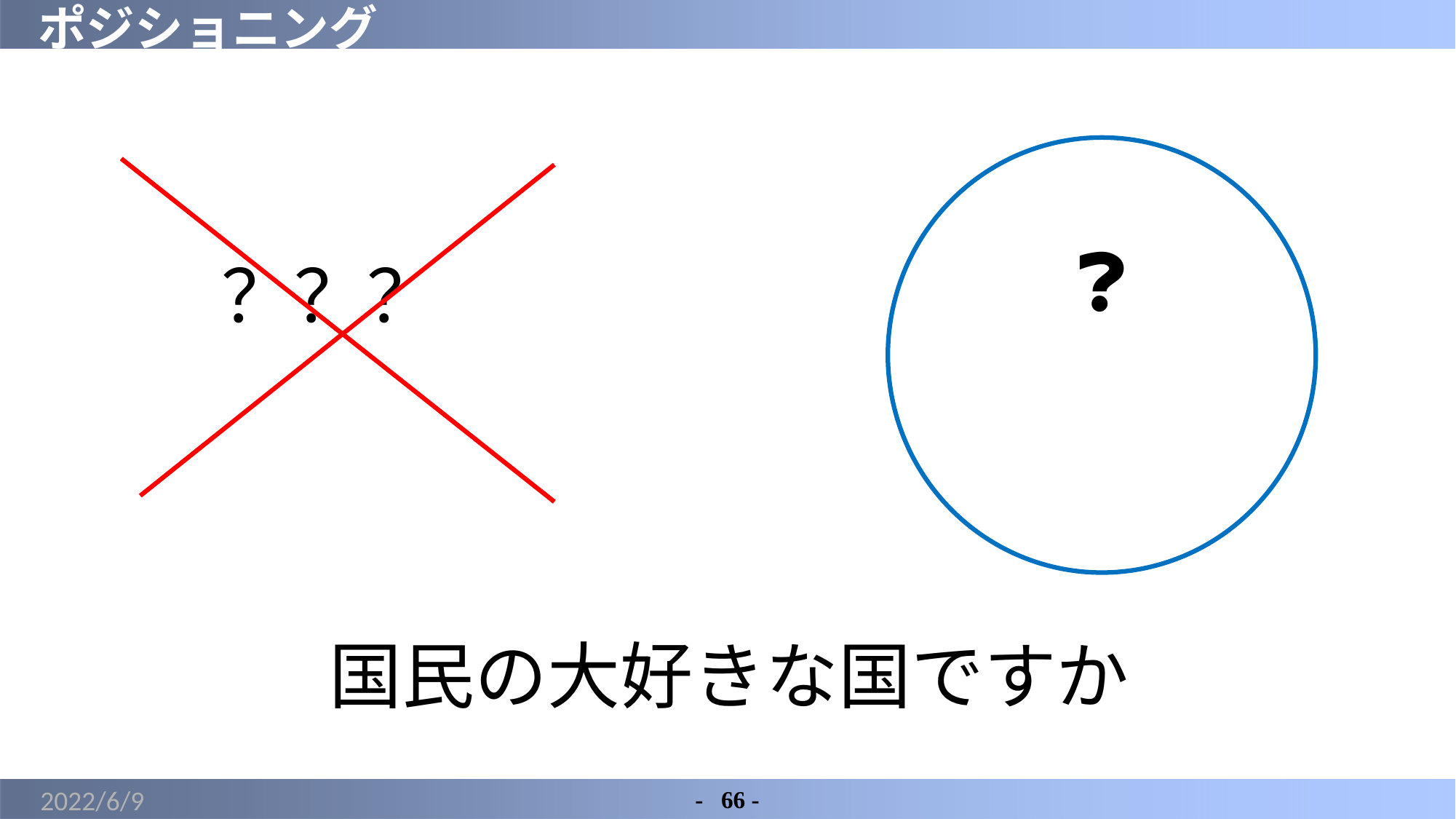

# ポジショニング

❓
？？？
国民の大好きな国ですか
2022/6/9
-	66 -